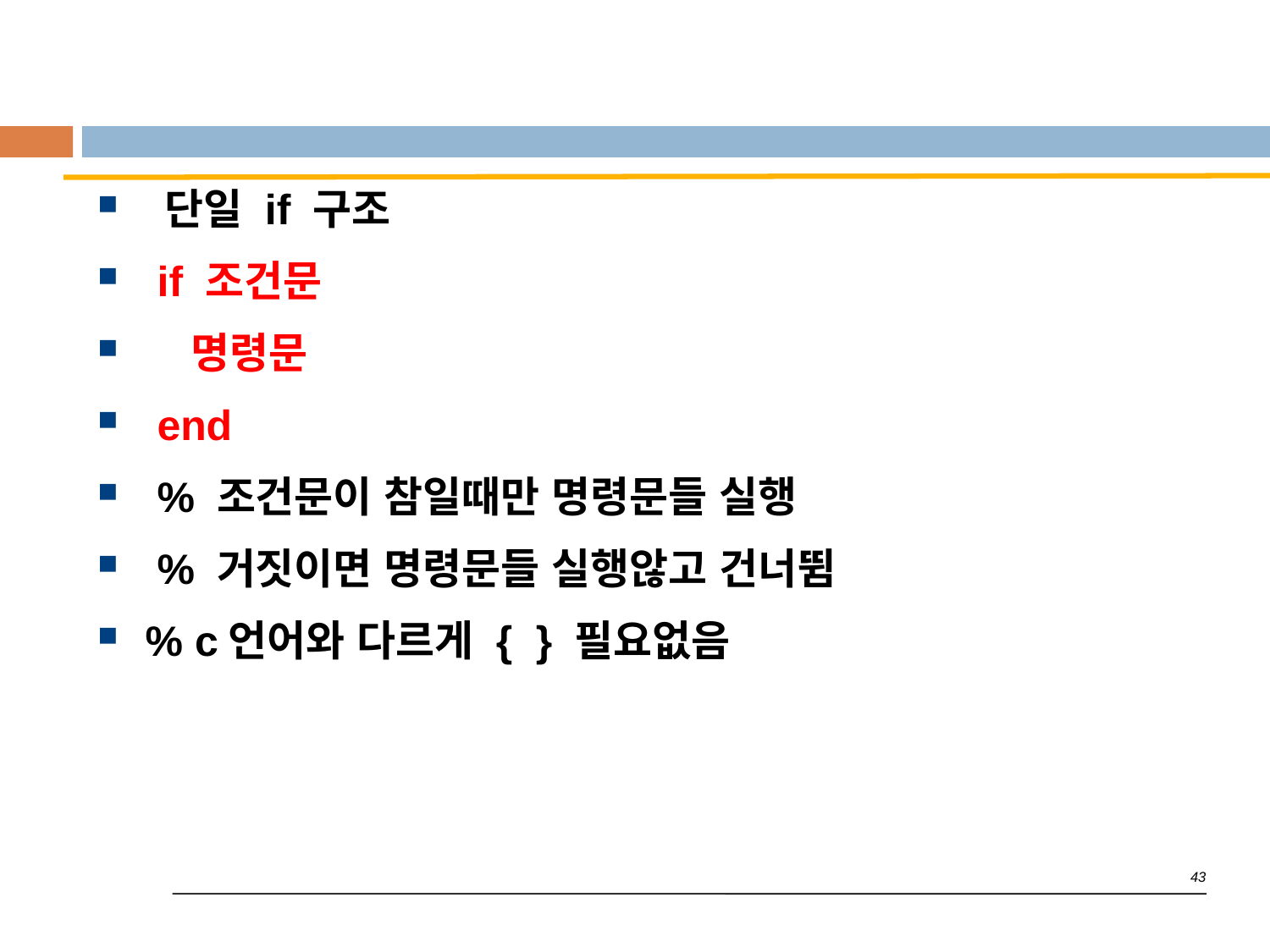

#
 단일 if 구조
 if 조건문
   명령문
 end
 % 조건문이 참일때만 명령문들 실행
 % 거짓이면 명령문들 실행않고 건너뜀
% c언어와 다르게 {  } 필요없음

43